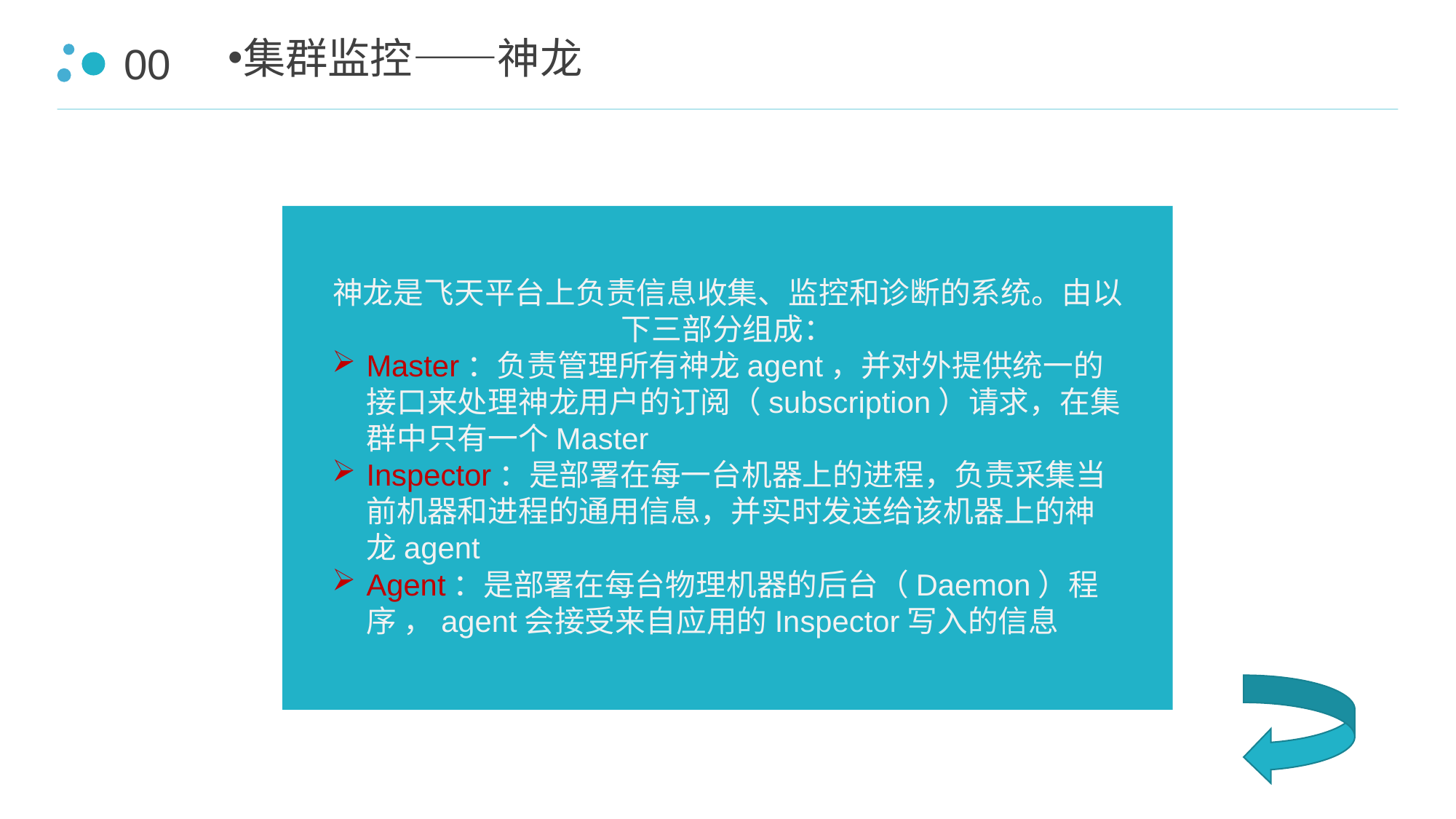

00
集群监控——神龙

神龙是飞天平台上负责信息收集、监控和诊断的系统。由以下三部分组成：
Master：负责管理所有神龙agent，并对外提供统一的接口来处理神龙用户的订阅（subscription）请求，在集群中只有一个Master
Inspector：是部署在每一台机器上的进程，负责采集当前机器和进程的通用信息，并实时发送给该机器上的神龙agent
Agent：是部署在每台物理机器的后台（Daemon）程序 ，agent会接受来自应用的Inspector写入的信息